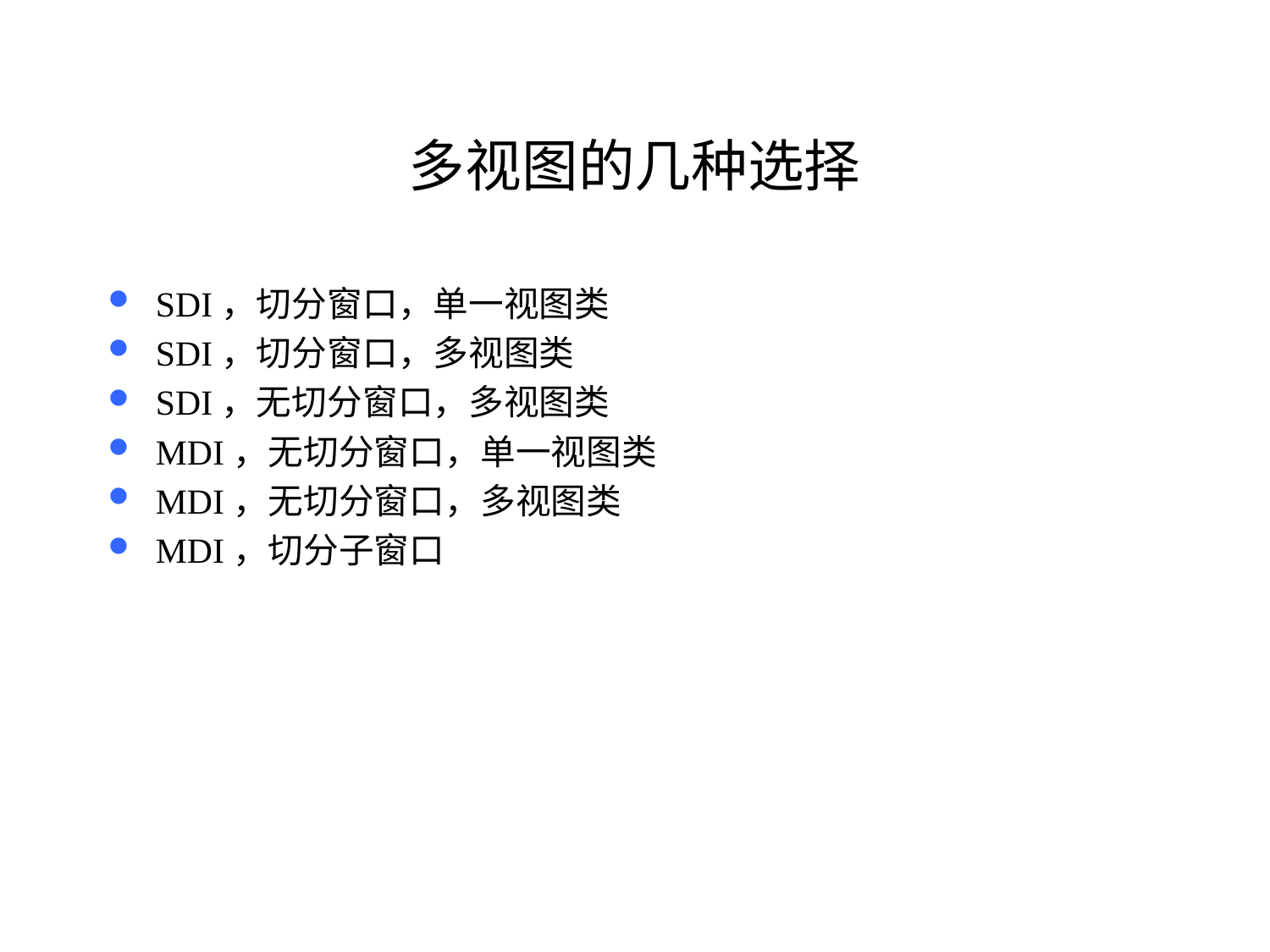

# 多视图的几种选择
SDI，切分窗口，单一视图类
SDI，切分窗口，多视图类
SDI，无切分窗口，多视图类
MDI，无切分窗口，单一视图类
MDI，无切分窗口，多视图类
MDI，切分子窗口
117